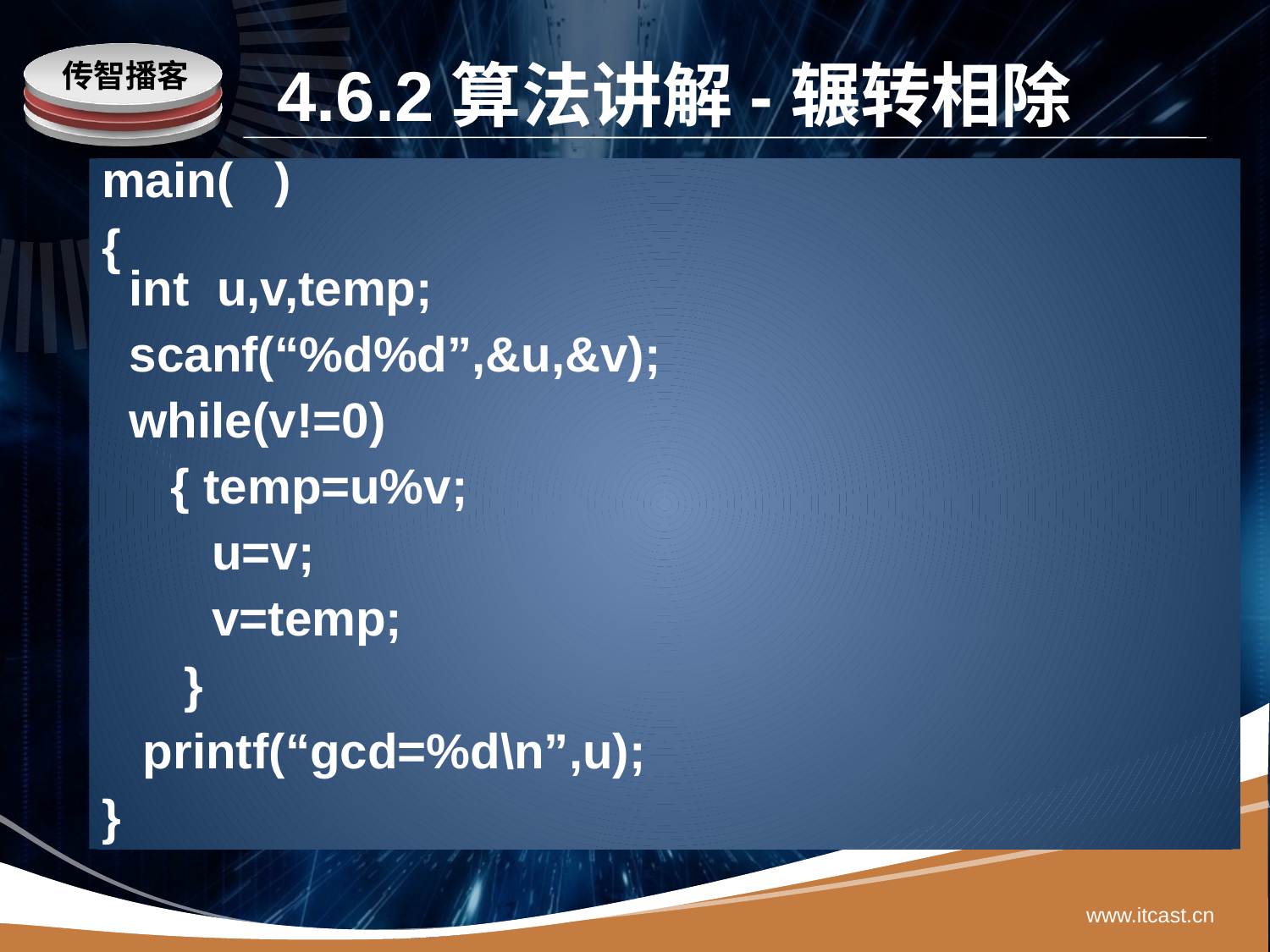

# 4.6.2算法讲解-辗转相除
main(   )
{
  int  u,v,temp;
  scanf(“%d%d”,&u,&v);
  while(v!=0)
     { temp=u%v;
        u=v;
        v=temp;
      }
   printf(“gcd=%d\n”,u);
}
www.itcast.cn